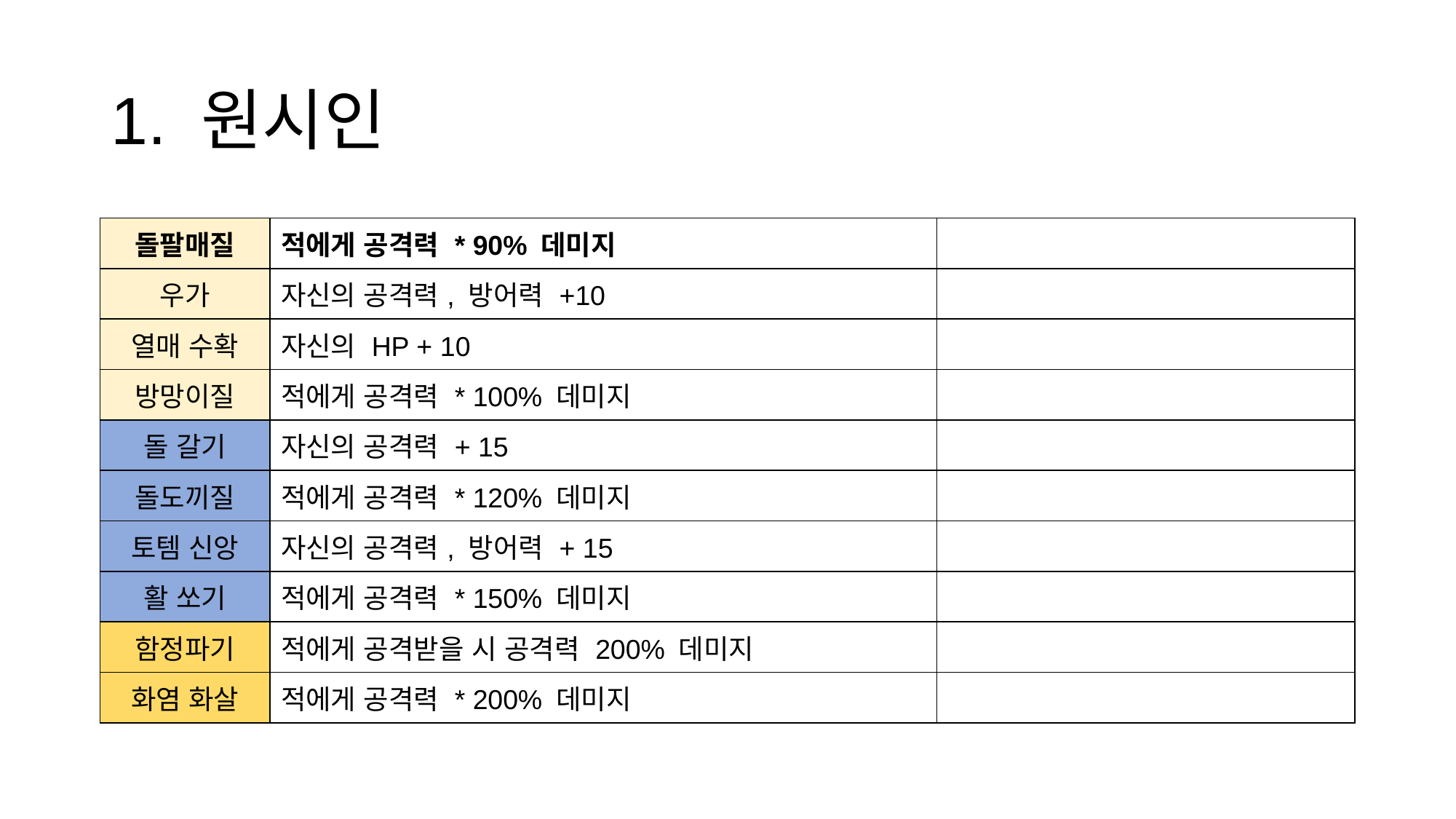

# 1. 원시인
| 돌팔매질 | 적에게 공격력 \* 90% 데미지 |  |
| --- | --- | --- |
| 우가 | 자신의 공격력, 방어력 +10 |  |
| 열매 수확 | 자신의 HP + 10 |  |
| 방망이질 | 적에게 공격력 \* 100% 데미지 |  |
| 돌 갈기 | 자신의 공격력 + 15 |  |
| 돌도끼질 | 적에게 공격력 \* 120% 데미지 |  |
| 토템 신앙 | 자신의 공격력, 방어력 + 15 |  |
| 활 쏘기 | 적에게 공격력 \* 150% 데미지 |  |
| 함정파기 | 적에게 공격받을 시 공격력 200% 데미지 |  |
| 화염 화살 | 적에게 공격력 \* 200% 데미지 |  |